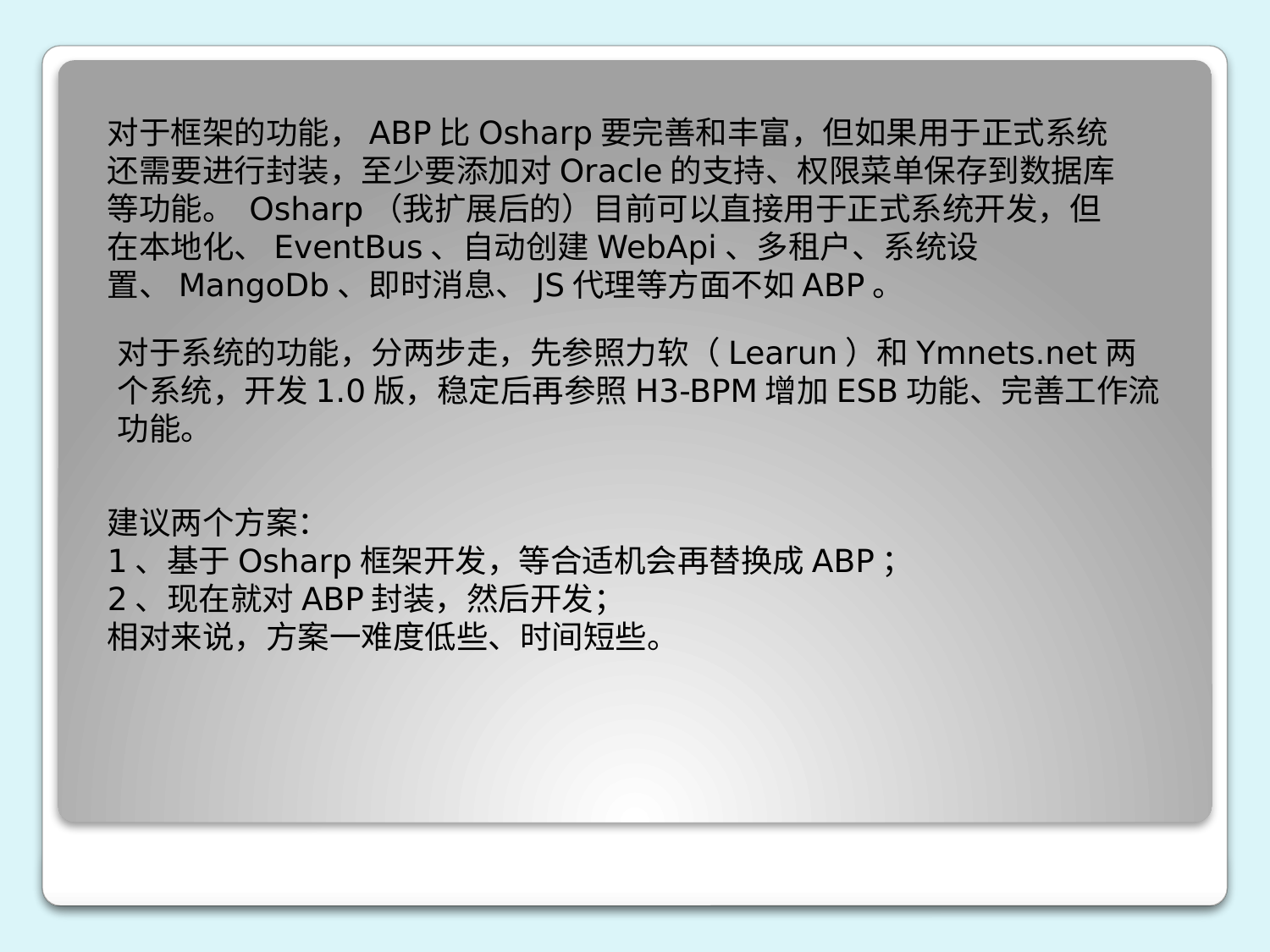

对于框架的功能，ABP比Osharp要完善和丰富，但如果用于正式系统还需要进行封装，至少要添加对Oracle的支持、权限菜单保存到数据库等功能。 Osharp（我扩展后的）目前可以直接用于正式系统开发，但在本地化、EventBus、自动创建WebApi、多租户、系统设置、MangoDb、即时消息、JS代理等方面不如ABP。
对于系统的功能，分两步走，先参照力软（Learun）和Ymnets.net两个系统，开发1.0版，稳定后再参照H3-BPM增加ESB功能、完善工作流功能。
建议两个方案：
1、基于Osharp框架开发，等合适机会再替换成ABP；
2、现在就对ABP封装，然后开发；
相对来说，方案一难度低些、时间短些。